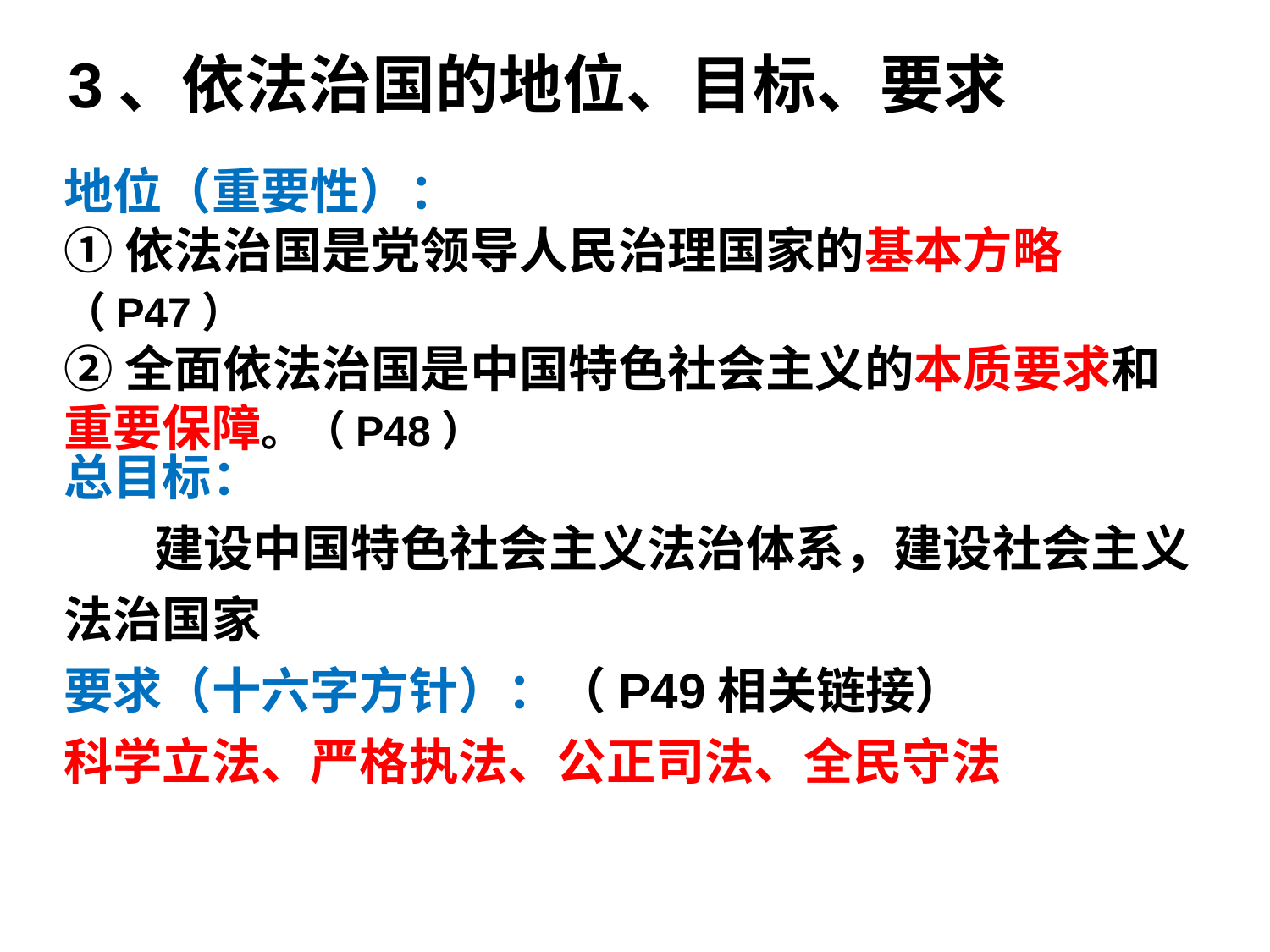

3、依法治国的地位、目标、要求
地位（重要性）：
①依法治国是党领导人民治理国家的基本方略（P47）
②全面依法治国是中国特色社会主义的本质要求和重要保障。（P48）
总目标：
       建设中国特色社会主义法治体系，建设社会主义法治国家
要求（十六字方针）：（P49相关链接）
科学立法、严格执法、公正司法、全民守法